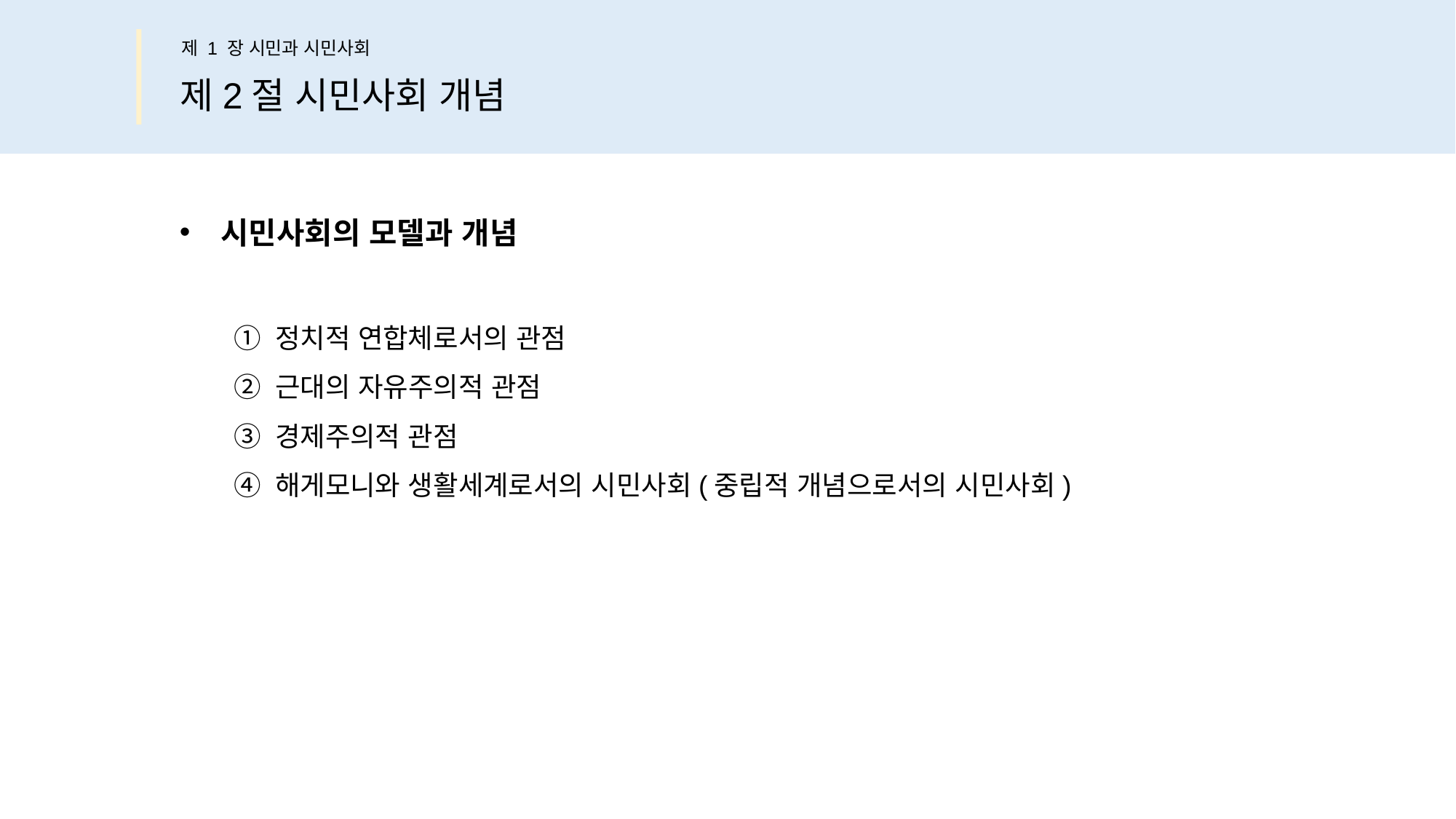

제 1 장 시민과 시민사회
제2절 시민사회 개념
시민사회의 모델과 개념

정치적 연합체로서의 관점
근대의 자유주의적 관점
경제주의적 관점
해게모니와 생활세계로서의 시민사회(중립적 개념으로서의 시민사회)